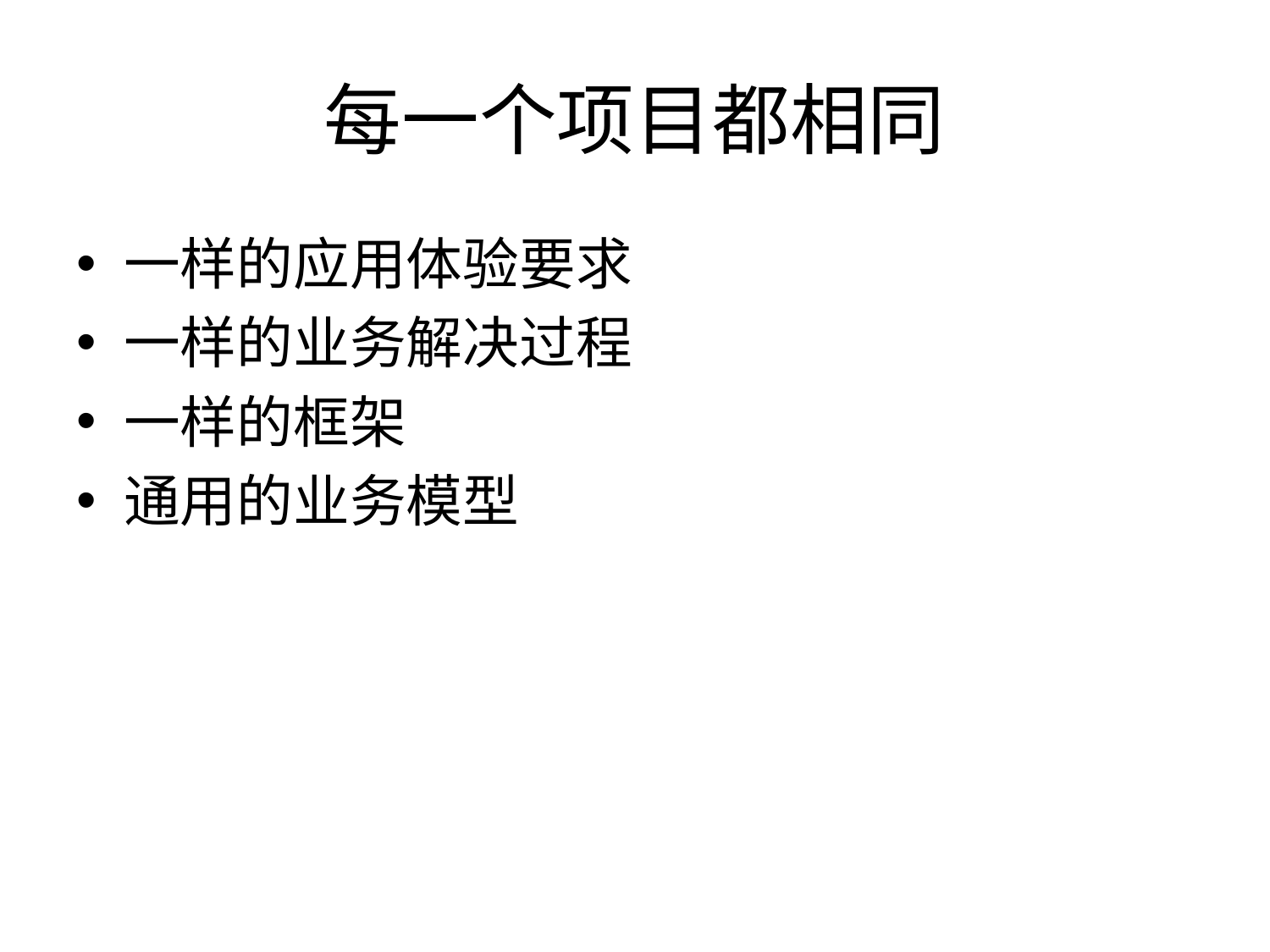

# 每一个项目都相同
一样的应用体验要求
一样的业务解决过程
一样的框架
通用的业务模型